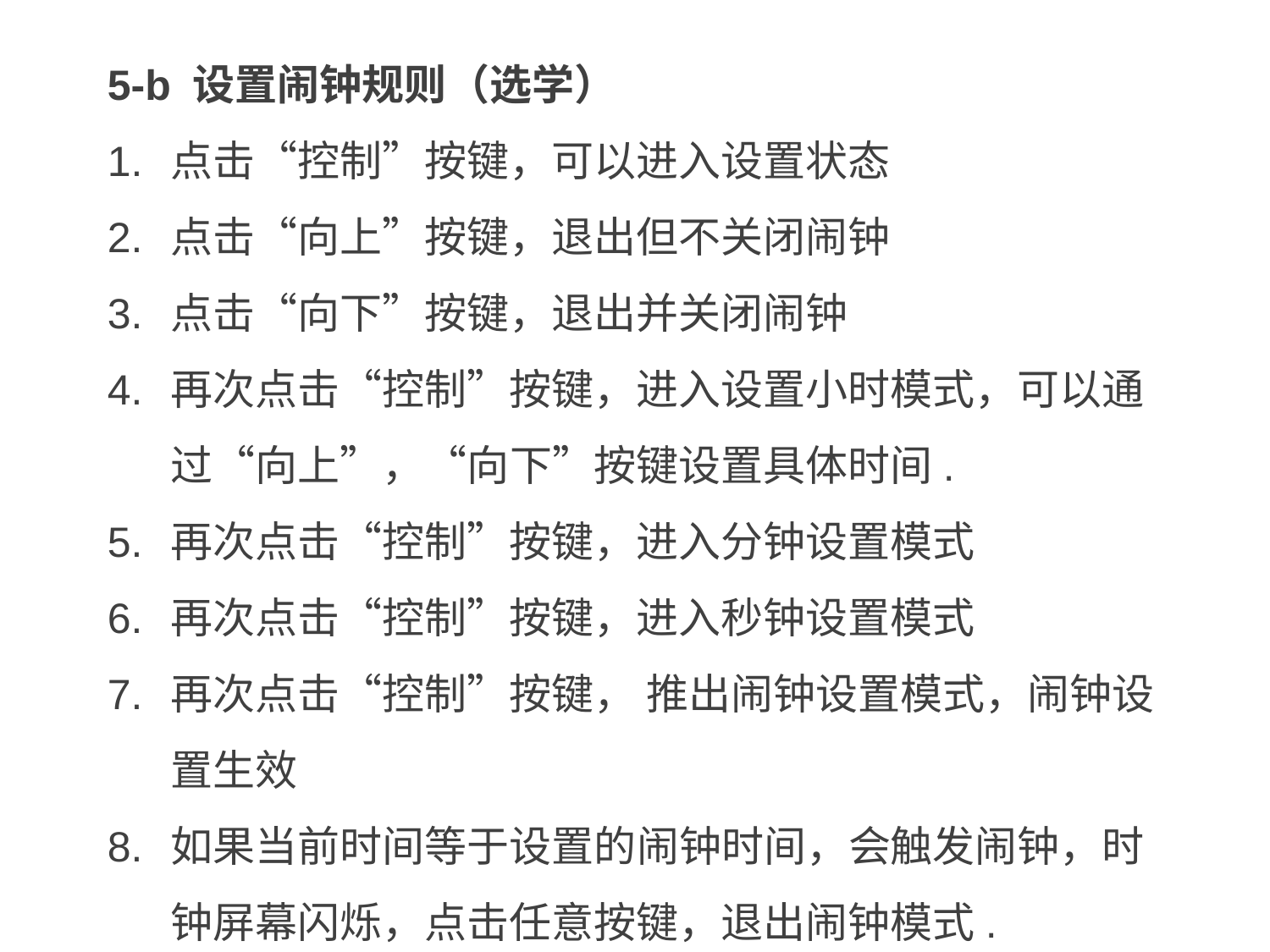

5-b 设置闹钟规则（选学）
点击“控制”按键，可以进入设置状态
点击“向上”按键，退出但不关闭闹钟
点击“向下”按键，退出并关闭闹钟
再次点击“控制”按键，进入设置小时模式，可以通过“向上”，“向下”按键设置具体时间.
再次点击“控制”按键，进入分钟设置模式
再次点击“控制”按键，进入秒钟设置模式
再次点击“控制”按键， 推出闹钟设置模式，闹钟设置生效
如果当前时间等于设置的闹钟时间，会触发闹钟，时钟屏幕闪烁，点击任意按键，退出闹钟模式.